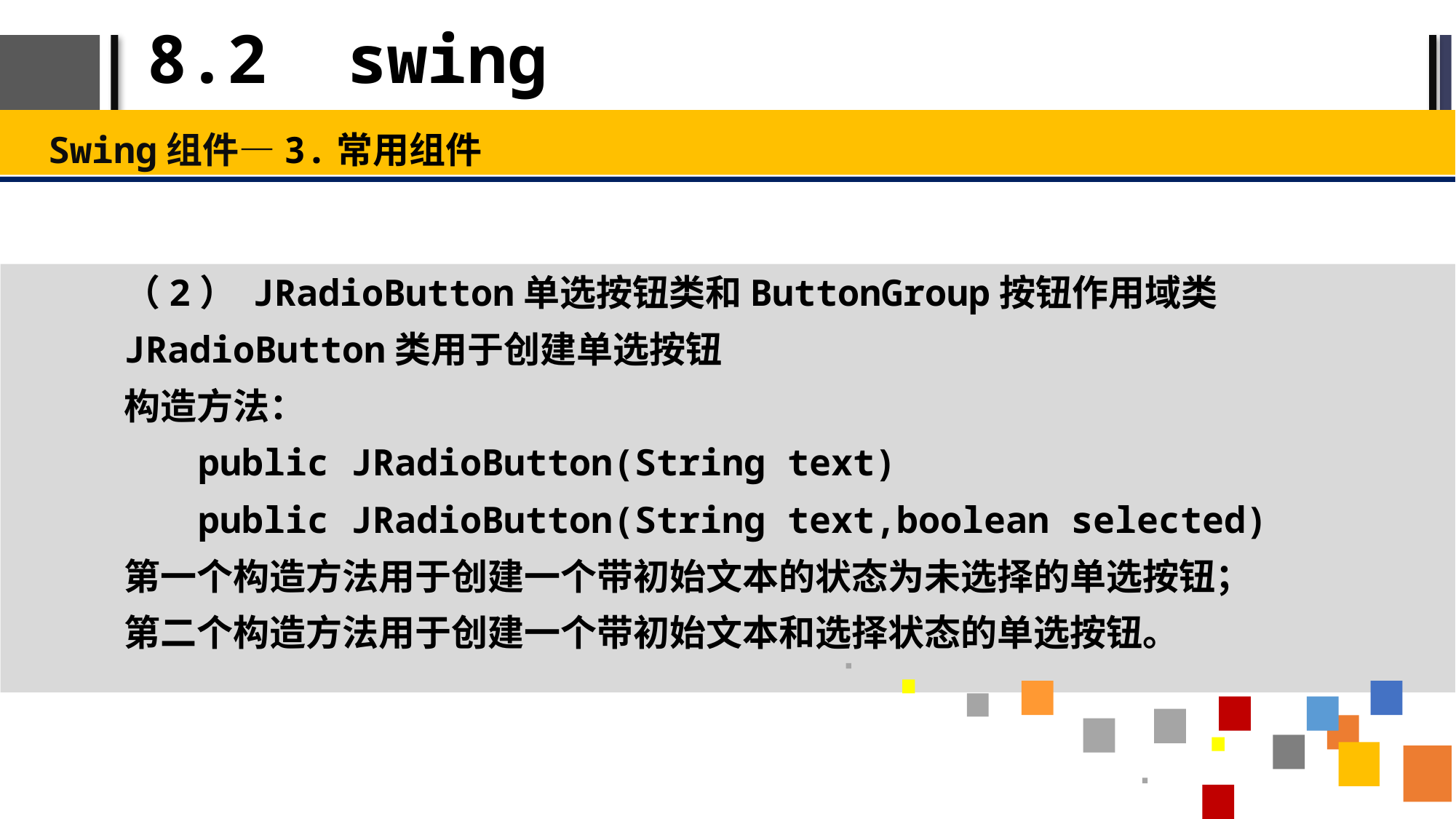

# 8.2  swing

Swing组件—3.常用组件

（2） JRadioButton单选按钮类和ButtonGroup按钮作用域类
JRadioButton类用于创建单选按钮
构造方法：
public JRadioButton(String text)
public JRadioButton(String text,boolean selected)
第一个构造方法用于创建一个带初始文本的状态为未选择的单选按钮；
第二个构造方法用于创建一个带初始文本和选择状态的单选按钮。